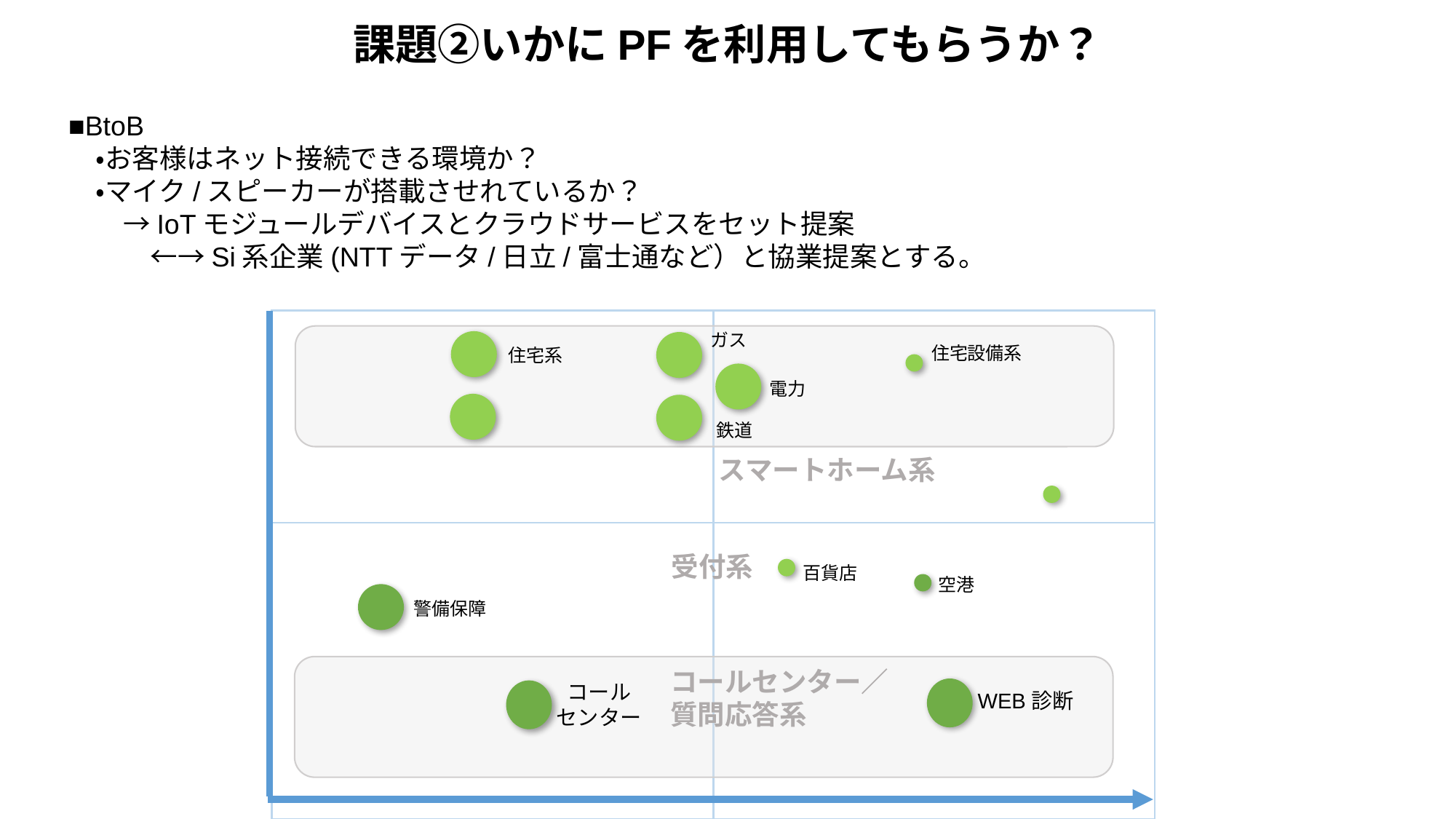

課題②いかにPFを利用してもらうか？
■BtoB
　・お客様はネット接続できる環境か？
　・マイク/スピーカーが搭載させれているか？
　　→IoTモジュールデバイスとクラウドサービスをセット提案
　　　←→Si系企業(NTTデータ/日立/富士通など）と協業提案とする。
|  |  |
| --- | --- |
|  |  |
ガス

電力

住宅系

住宅設備系

鉄道
スマートホーム系

受付系
百貨店

空港

警備保障

コールセンター／
質問応答系
コール
センター

WEB診断